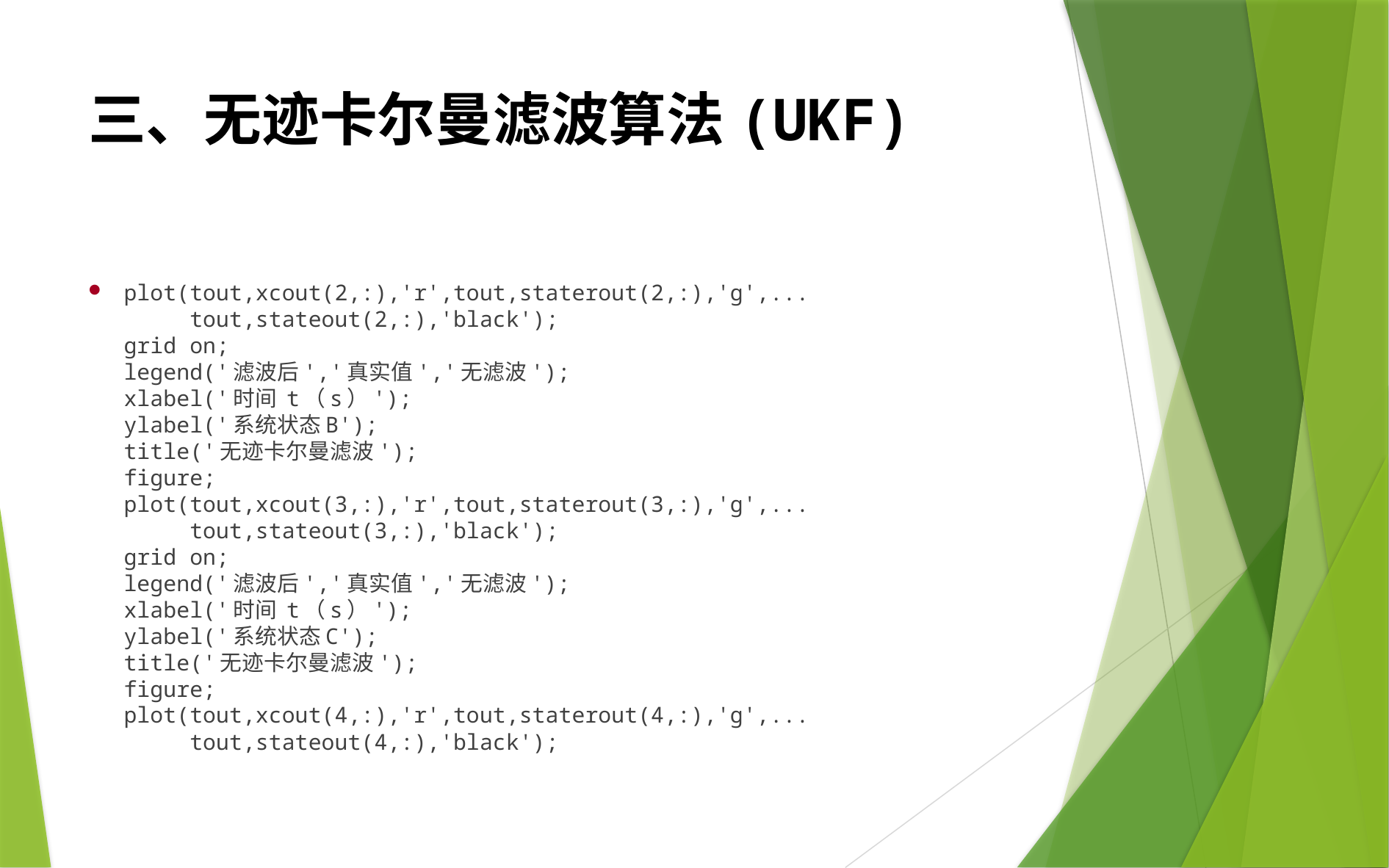

# 三、无迹卡尔曼滤波算法(UKF)
plot(tout,xcout(2,:),'r',tout,staterout(2,:),'g',...
     tout,stateout(2,:),'black');
grid on;
legend('滤波后','真实值','无滤波');
xlabel('时间 t（s）');
ylabel('系统状态B');
title('无迹卡尔曼滤波');
figure;
plot(tout,xcout(3,:),'r',tout,staterout(3,:),'g',...
     tout,stateout(3,:),'black');
grid on;
legend('滤波后','真实值','无滤波');
xlabel('时间 t（s）');
ylabel('系统状态C');
title('无迹卡尔曼滤波');
figure;
plot(tout,xcout(4,:),'r',tout,staterout(4,:),'g',...
     tout,stateout(4,:),'black');